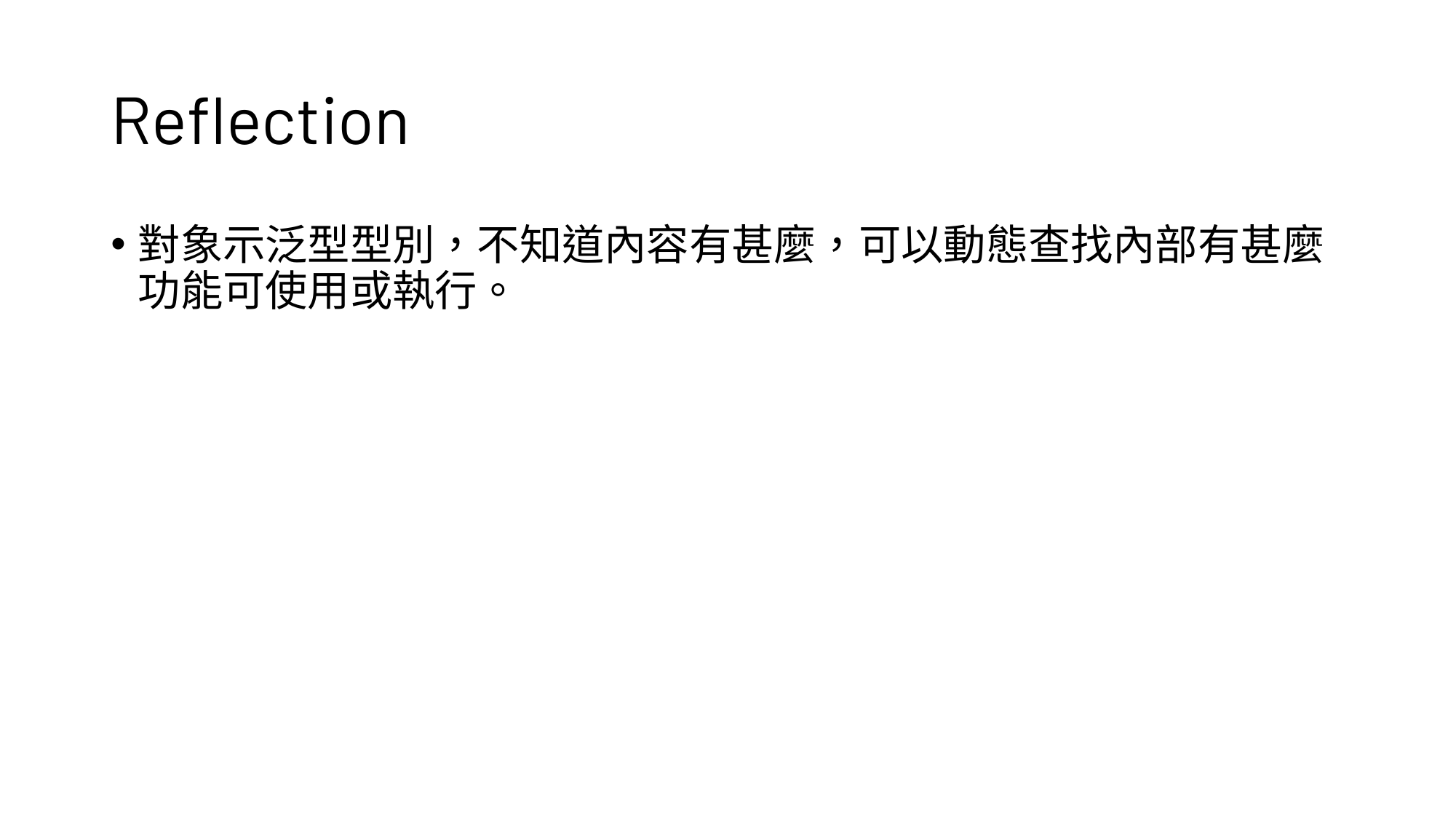

# Reflection
對象示泛型型別，不知道內容有甚麼，可以動態查找內部有甚麼功能可使用或執行。